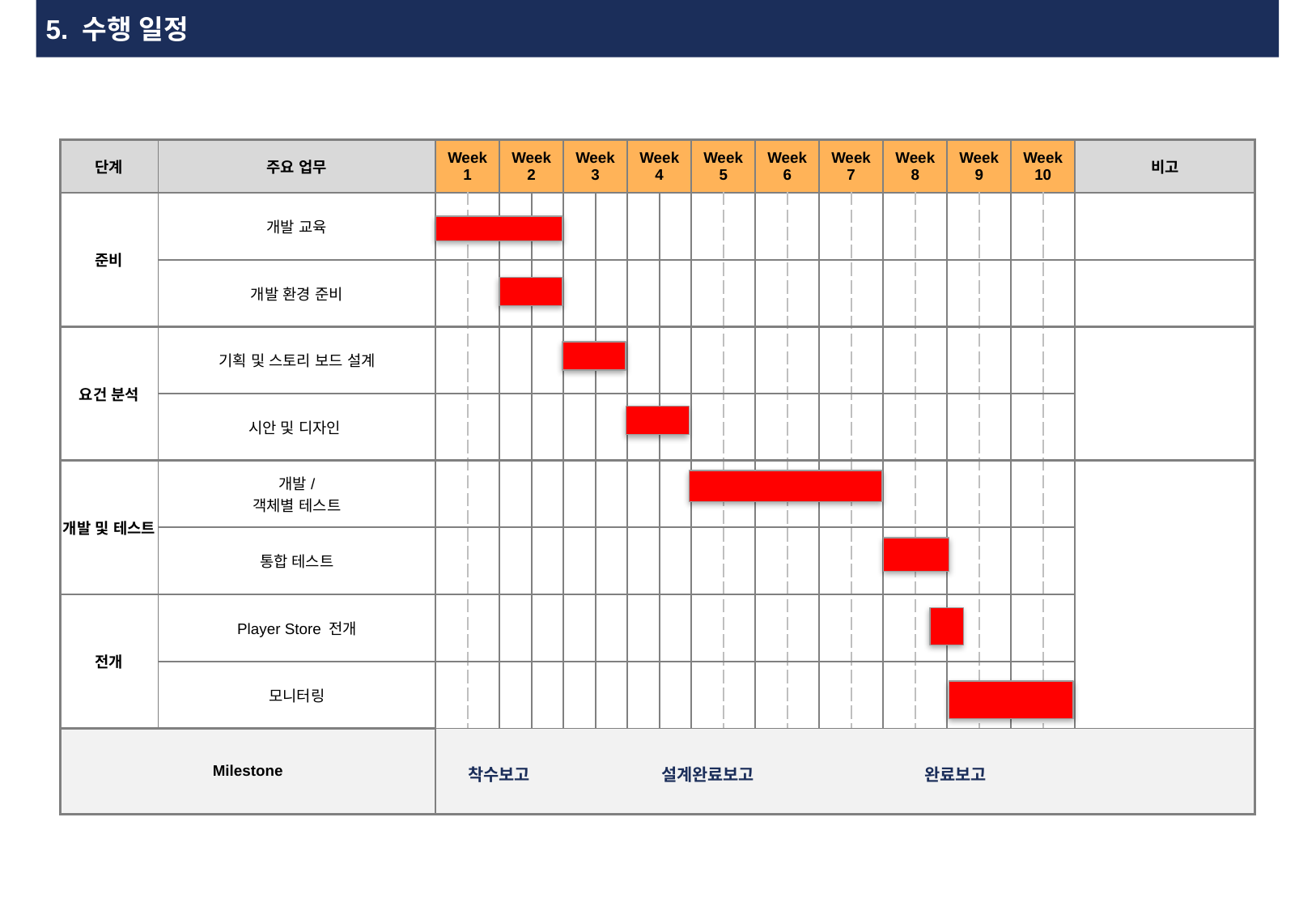

# 5. 수행 일정

| 단계 | 주요 업무 | Week 1 |  | Week 2 |  | Week 3 |  | Week 4 |  | Week 5 |  | Week 6 |  | Week 7 |  | Week 8 |  | Week 9 |  | Week 10 |  | 비고 |
| --- | --- | --- | --- | --- | --- | --- | --- | --- | --- | --- | --- | --- | --- | --- | --- | --- | --- | --- | --- | --- | --- | --- |
| 준비 | 개발 교육 |  |  |  |  |  |  |  |  |  |  |  |  |  |  |  |  |  |  |  |  |  |
|  | 개발 환경 준비 |  |  |  |  |  |  |  |  |  |  |  |  |  |  |  |  |  |  |  |  |  |
| 요건 분석 | 기획 및 스토리 보드 설계 |  |  |  |  |  |  |  |  |  |  |  |  |  |  |  |  |  |  |  |  |  |
|  | 시안 및 디자인 |  |  |  |  |  |  |  |  |  |  |  |  |  |  |  |  |  |  |  |  |  |
| 개발 및 테스트 | 개발/ 객체별 테스트 |  |  |  |  |  |  |  |  |  |  |  |  |  |  |  |  |  |  |  |  |  |
|  | 통합 테스트 |  |  |  |  |  |  |  |  |  |  |  |  |  |  |  |  |  |  |  |  |  |
| 전개 | Player Store 전개 |  |  |  |  |  |  |  |  |  |  |  |  |  |  |  |  |  |  |  |  |  |
|  | 모니터링 |  |  |  |  |  |  |  |  |  |  |  |  |  |  |  |  |  |  |  |  |  |
| Milestone |  |  |  |  |  |  |  |  |  |  |  |  |  |  |  |  |  |  |  |  |  |  |

착수보고
설계완료보고
완료보고